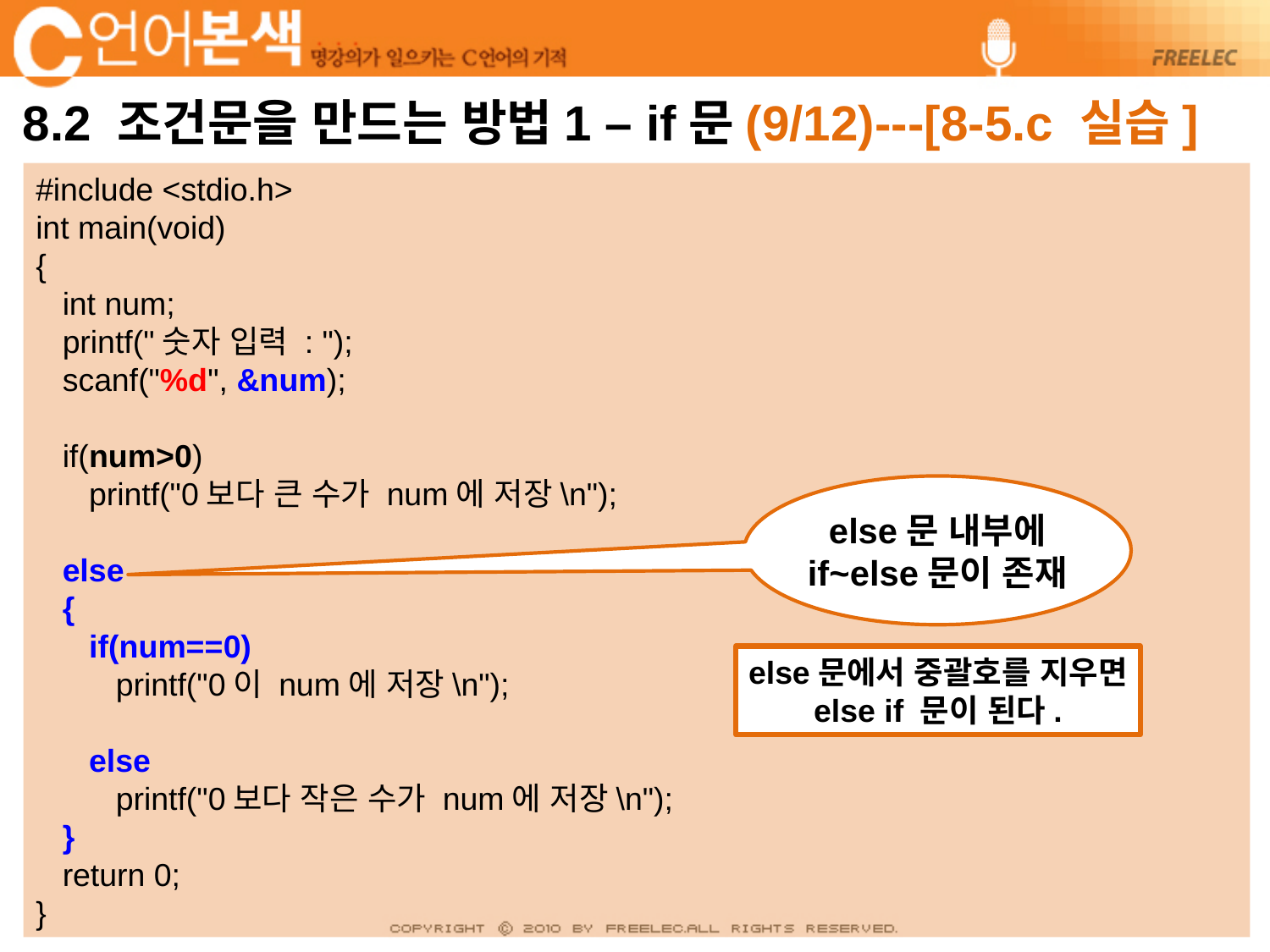

# 8.2 조건문을 만드는 방법1 – if문(9/12)---[8-5.c 실습]

#include <stdio.h>
int main(void)
{
   int num;
   printf("숫자 입력 : ");
   scanf("%d", &num);

   if(num>0)
      printf("0보다 큰 수가 num에 저장\n");

   else
   {
      if(num==0)
         printf("0이 num에 저장\n");

      else
         printf("0보다 작은 수가 num에 저장\n");
   }
   return 0;
}
else문 내부에 if~else문이 존재
else문에서 중괄호를 지우면
else if 문이 된다.